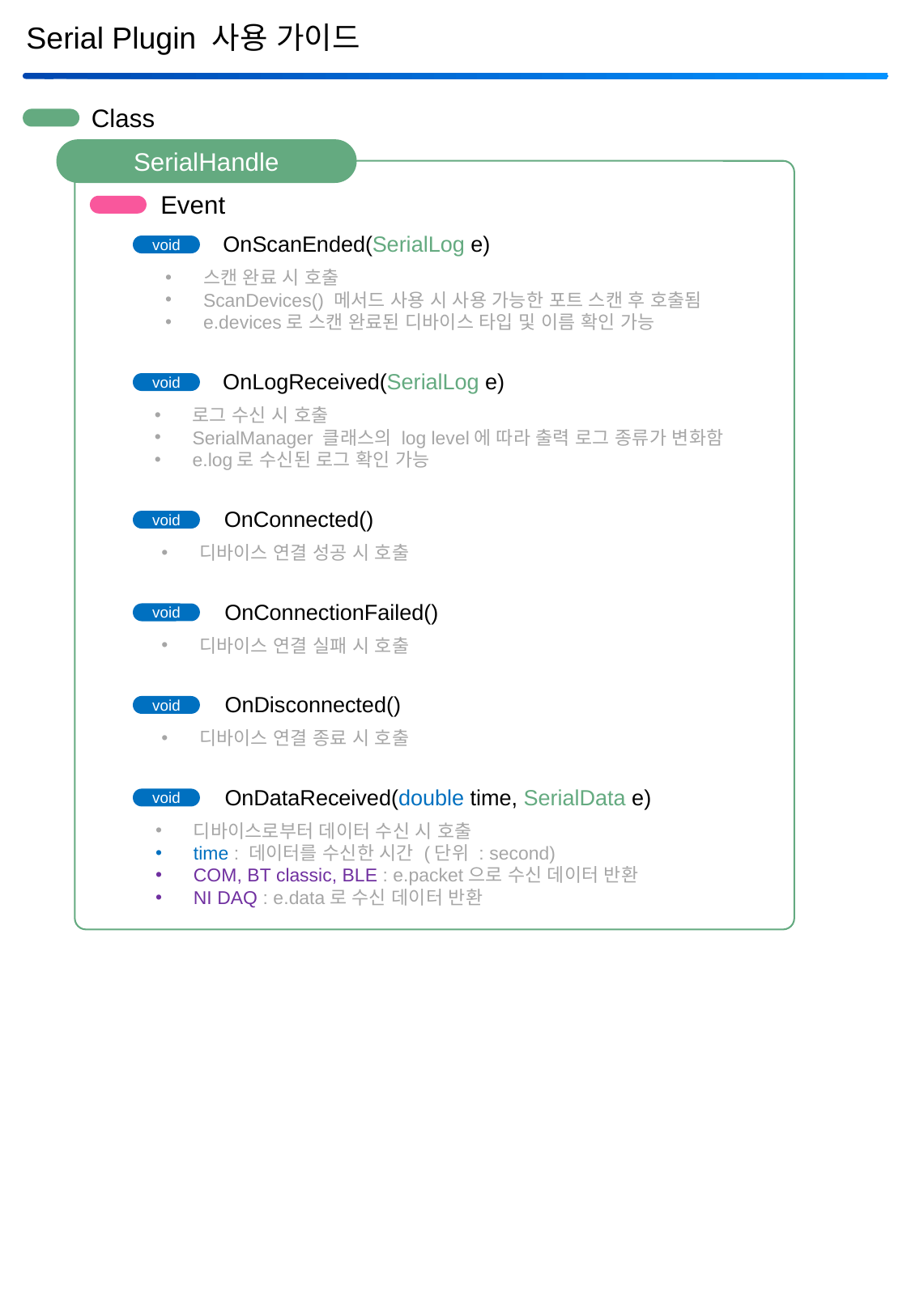

Serial Plugin 사용 가이드

Class

SerialHandle

Event

OnScanEnded(SerialLog e)
void
스캔 완료 시 호출
ScanDevices() 메서드 사용 시 사용 가능한 포트 스캔 후 호출됨
e.devices로 스캔 완료된 디바이스 타입 및 이름 확인 가능
OnLogReceived(SerialLog e)
void
로그 수신 시 호출
SerialManager 클래스의 log level에 따라 출력 로그 종류가 변화함
e.log로 수신된 로그 확인 가능
OnConnected()
void
디바이스 연결 성공 시 호출
OnConnectionFailed()
void
디바이스 연결 실패 시 호출
OnDisconnected()
void
디바이스 연결 종료 시 호출
OnDataReceived(double time, SerialData e)
void
디바이스로부터 데이터 수신 시 호출
time : 데이터를 수신한 시간 (단위 : second)
COM, BT classic, BLE : e.packet으로 수신 데이터 반환
NI DAQ : e.data로 수신 데이터 반환